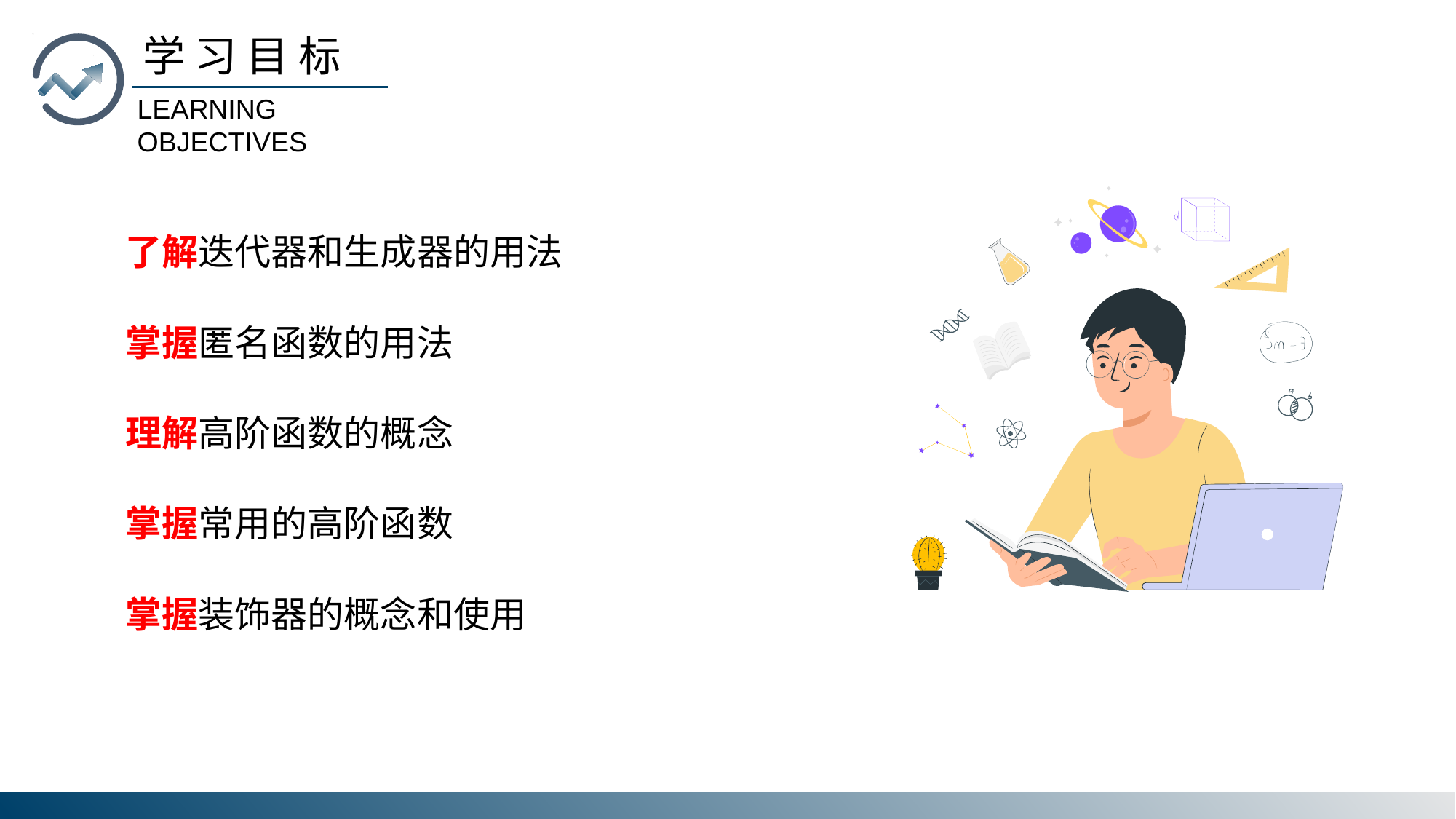

了解迭代器和生成器的用法
掌握匿名函数的用法
理解高阶函数的概念
掌握常用的高阶函数
掌握装饰器的概念和使用